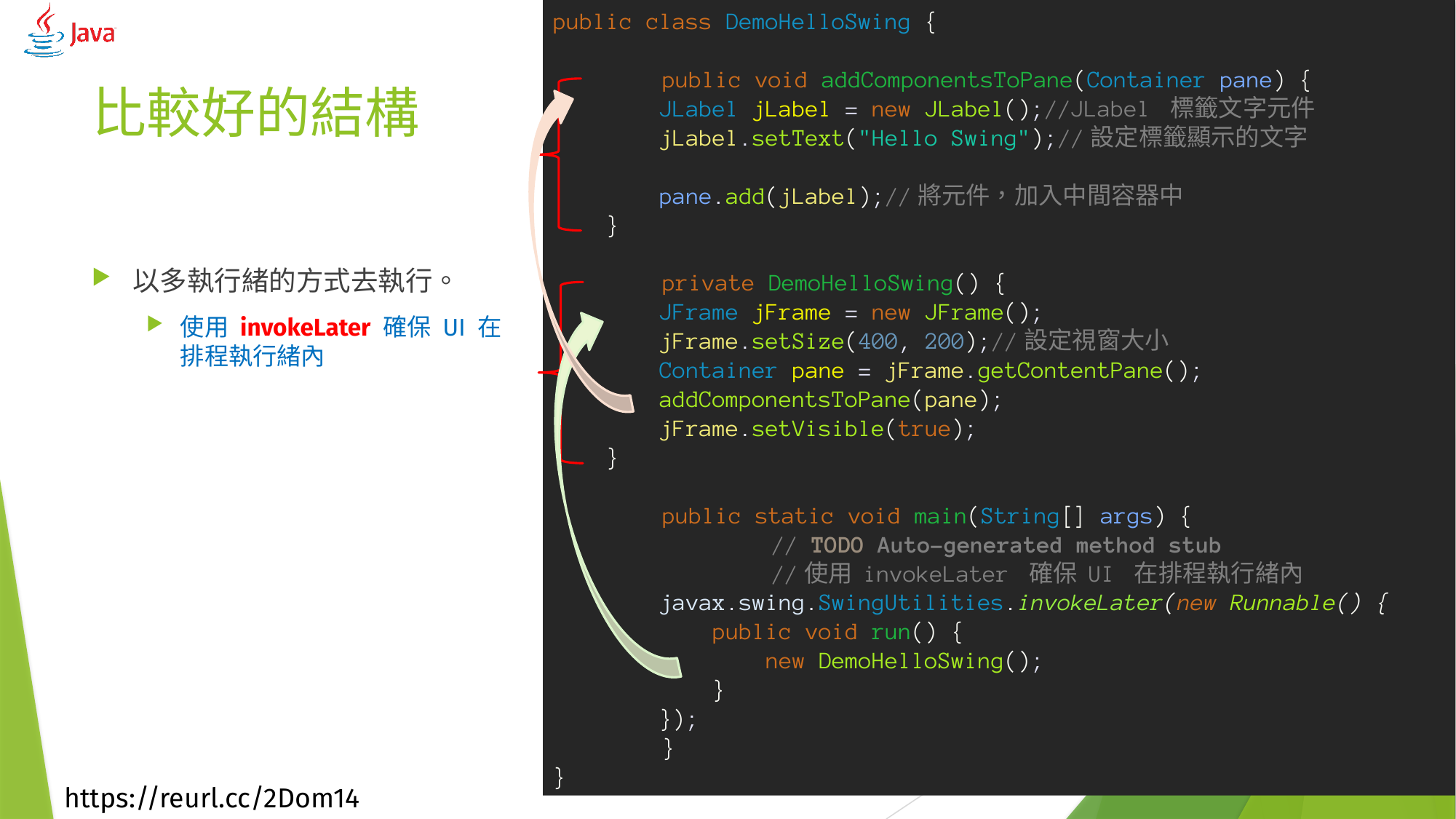

public class DemoHelloSwing {

	public void addComponentsToPane(Container pane) {
        JLabel jLabel = new JLabel();//JLabel 標籤文字元件
        jLabel.setText("Hello Swing");//設定標籤顯示的文字

        pane.add(jLabel);//將元件，加入中間容器中
    }

	private DemoHelloSwing() {
        JFrame jFrame = new JFrame();
        jFrame.setSize(400, 200);//設定視窗大小
        Container pane = jFrame.getContentPane();
        addComponentsToPane(pane);
        jFrame.setVisible(true);
    }

	public static void main(String[] args) {
		// TODO Auto-generated method stub
		//使用 invokeLater 確保 UI 在排程執行緒內
        javax.swing.SwingUtilities.invokeLater(new Runnable() {
            public void run() {
                new DemoHelloSwing();
            }
        });
	}
}
# 比較好的結構

以多執行緒的方式去執行。
使用 invokeLater 確保 UI 在排程執行緒內